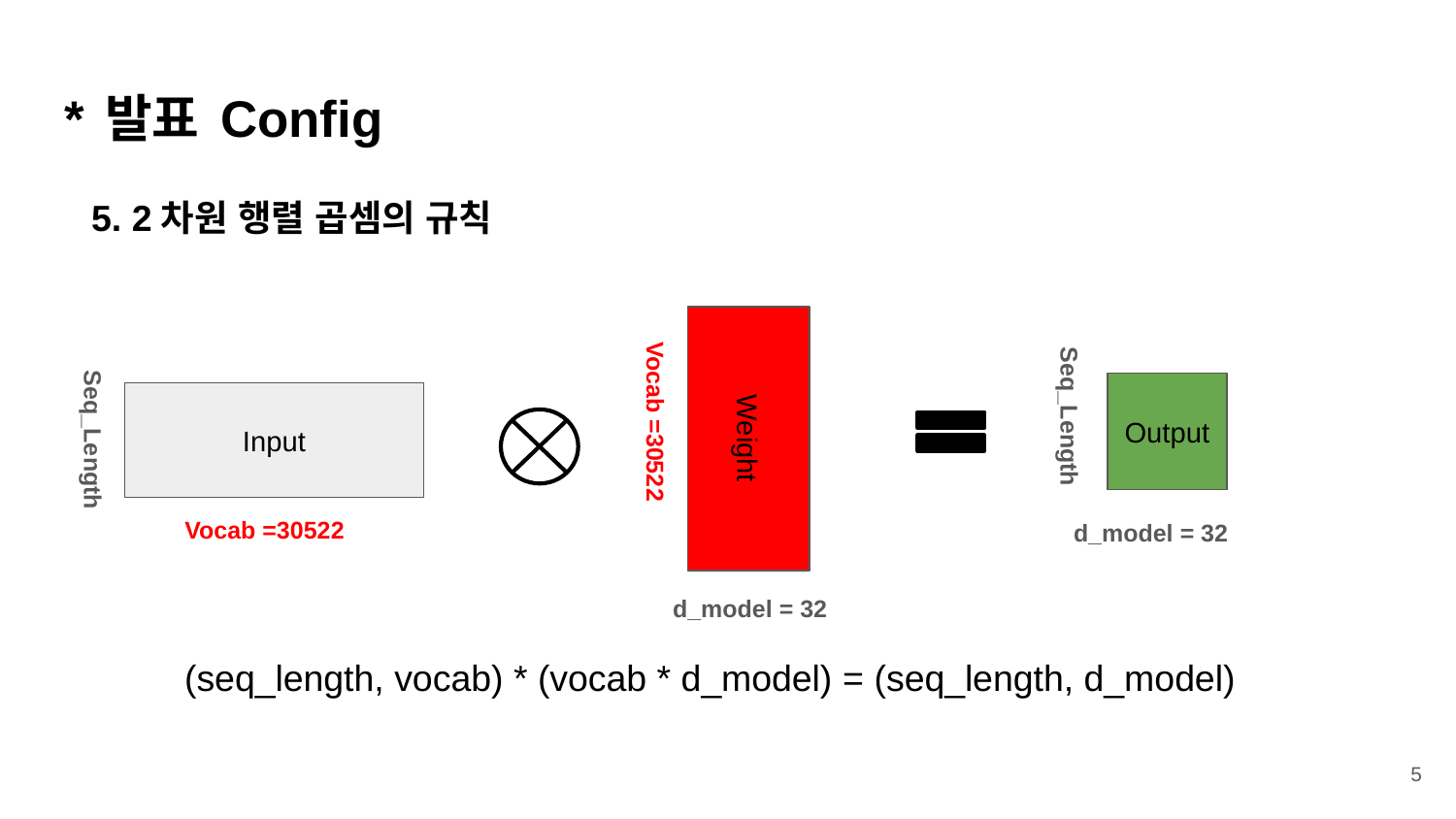

* 발표 Config

5. 2차원 행렬 곱셈의 규칙

Weight
Vocab =30522
d_model = 32
Output
Seq_Length
d_model = 32
Input
Seq_Length
Vocab =30522

(seq_length, vocab) * (vocab * d_model) = (seq_length, d_model)
5